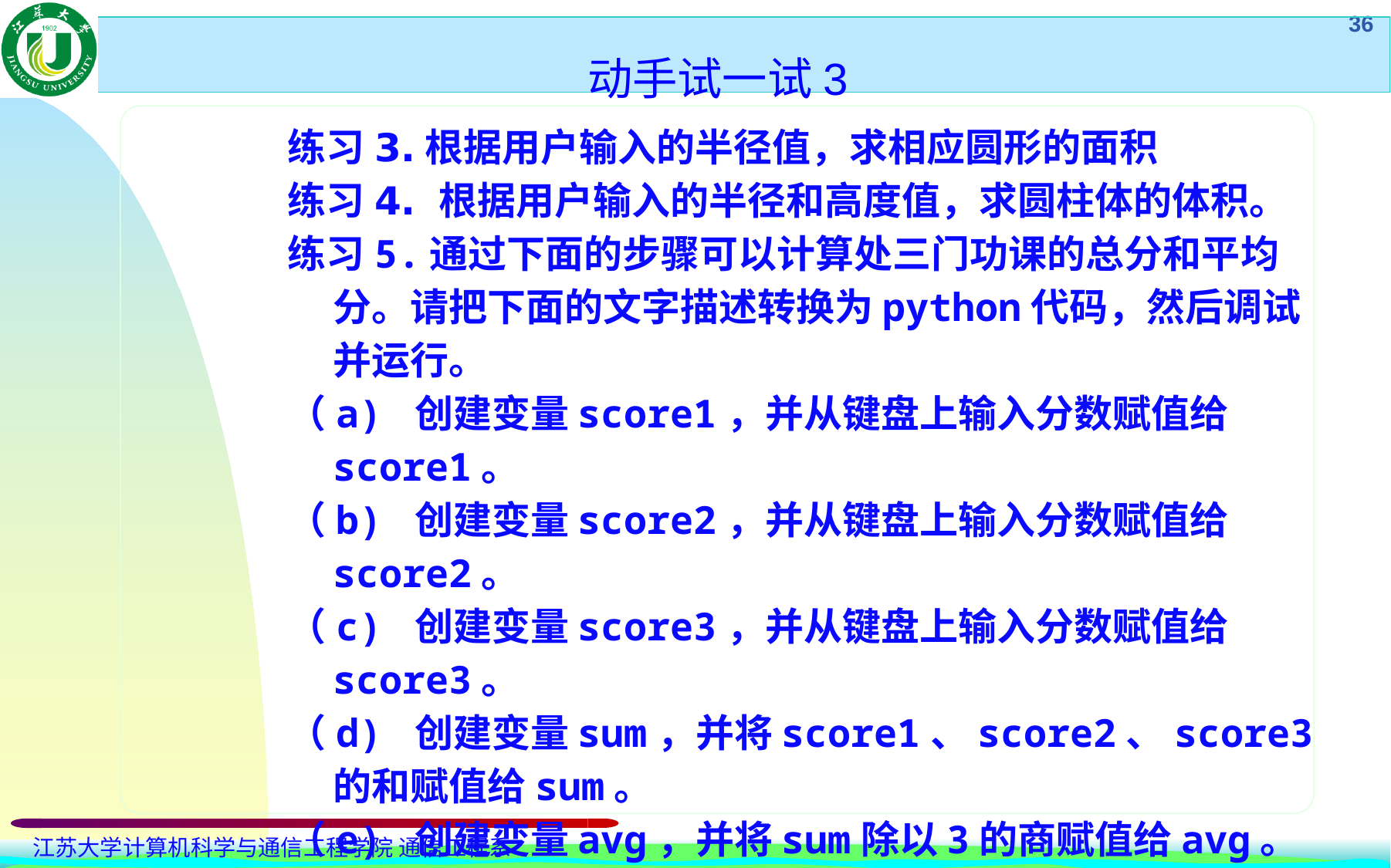

动手试一试3
练习3.根据用户输入的半径值，求相应圆形的面积
练习4. 根据用户输入的半径和高度值，求圆柱体的体积。
练习5.通过下面的步骤可以计算处三门功课的总分和平均分。请把下面的文字描述转换为python代码，然后调试并运行。
（a) 创建变量score1，并从键盘上输入分数赋值给score1。
（b) 创建变量score2，并从键盘上输入分数赋值给score2。
（c) 创建变量score3，并从键盘上输入分数赋值给score3。
（d) 创建变量sum，并将score1、score2、score3的和赋值给sum。
（e) 创建变量avg，并将sum除以3的商赋值给avg。
（f) 输出sum和avg。